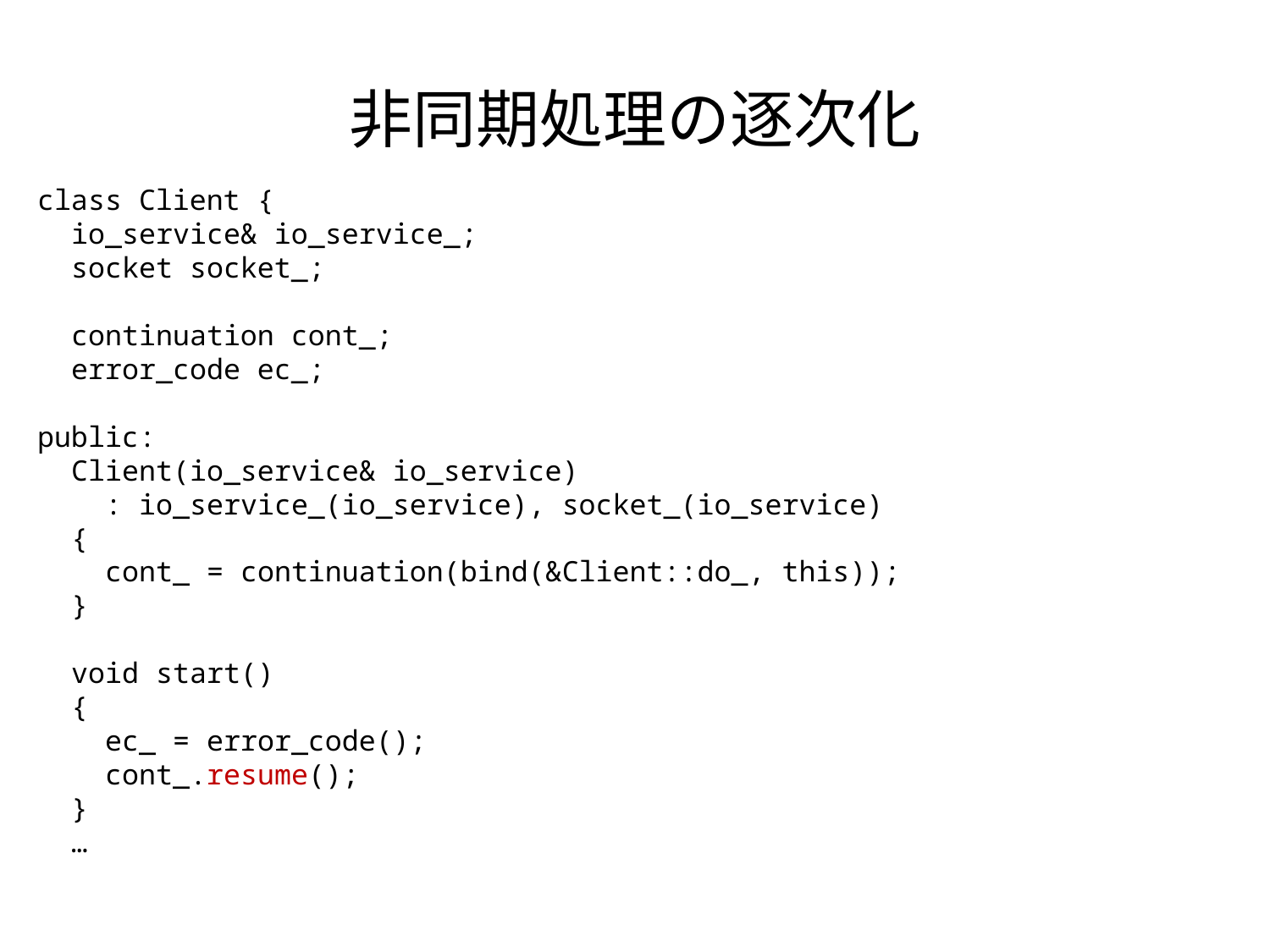

# 非同期処理の逐次化
class Client {
  io_service& io_service_;
  socket socket_;

  continuation cont_;
  error_code ec_;

public:
  Client(io_service& io_service)
    : io_service_(io_service), socket_(io_service)
  {
    cont_ = continuation(bind(&Client::do_, this));
  }

  void start()
  {
    ec_ = error_code();
    cont_.resume();
  }
  …